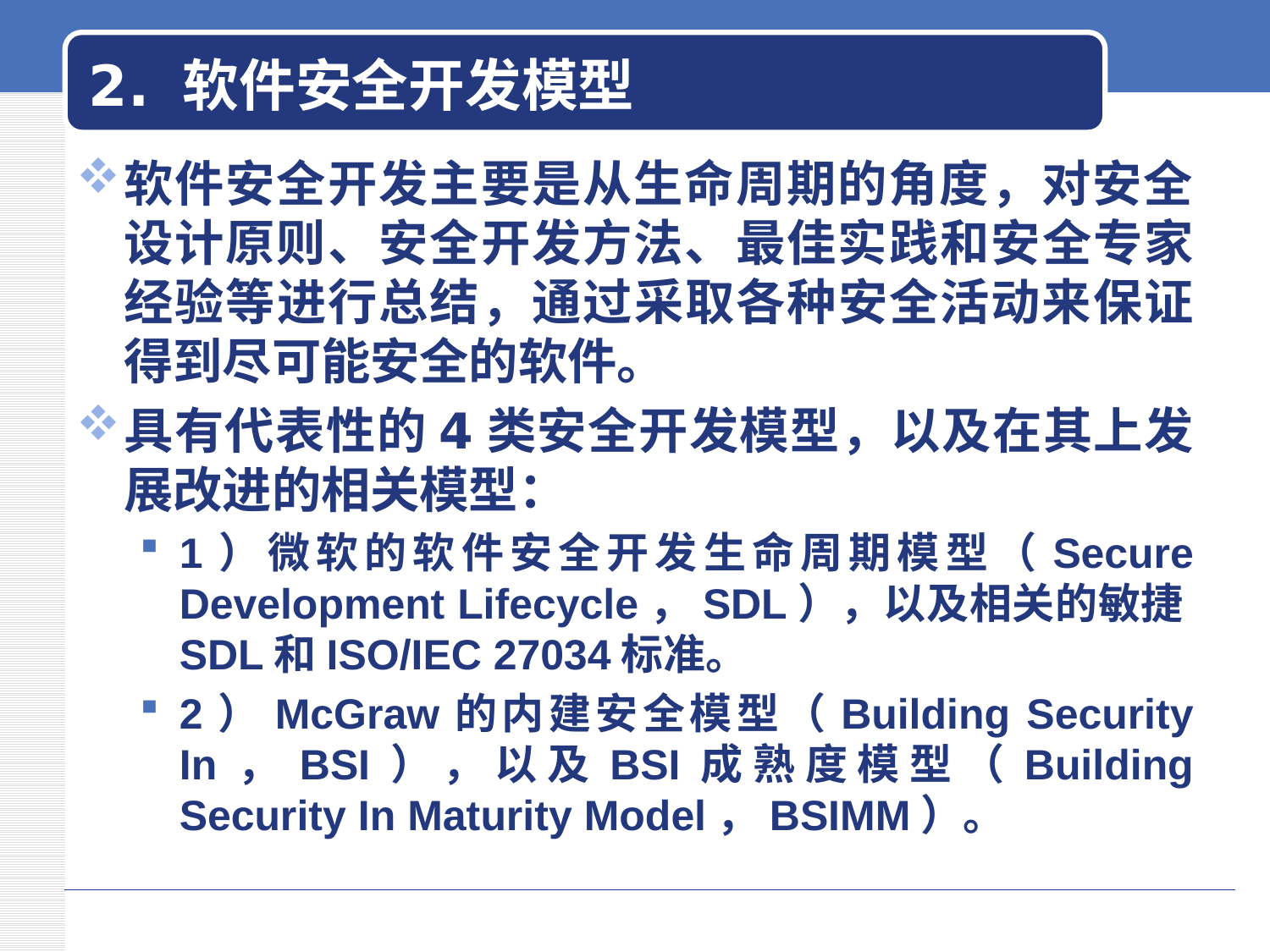

# 2. 软件安全开发模型
软件安全开发主要是从生命周期的角度，对安全设计原则、安全开发方法、最佳实践和安全专家经验等进行总结，通过采取各种安全活动来保证得到尽可能安全的软件。
具有代表性的4类安全开发模型，以及在其上发展改进的相关模型：
1）微软的软件安全开发生命周期模型（Secure Development Lifecycle，SDL），以及相关的敏捷SDL和ISO/IEC 27034标准。
2）McGraw的内建安全模型（Building Security In，BSI），以及BSI成熟度模型（Building Security In Maturity Model，BSIMM）。